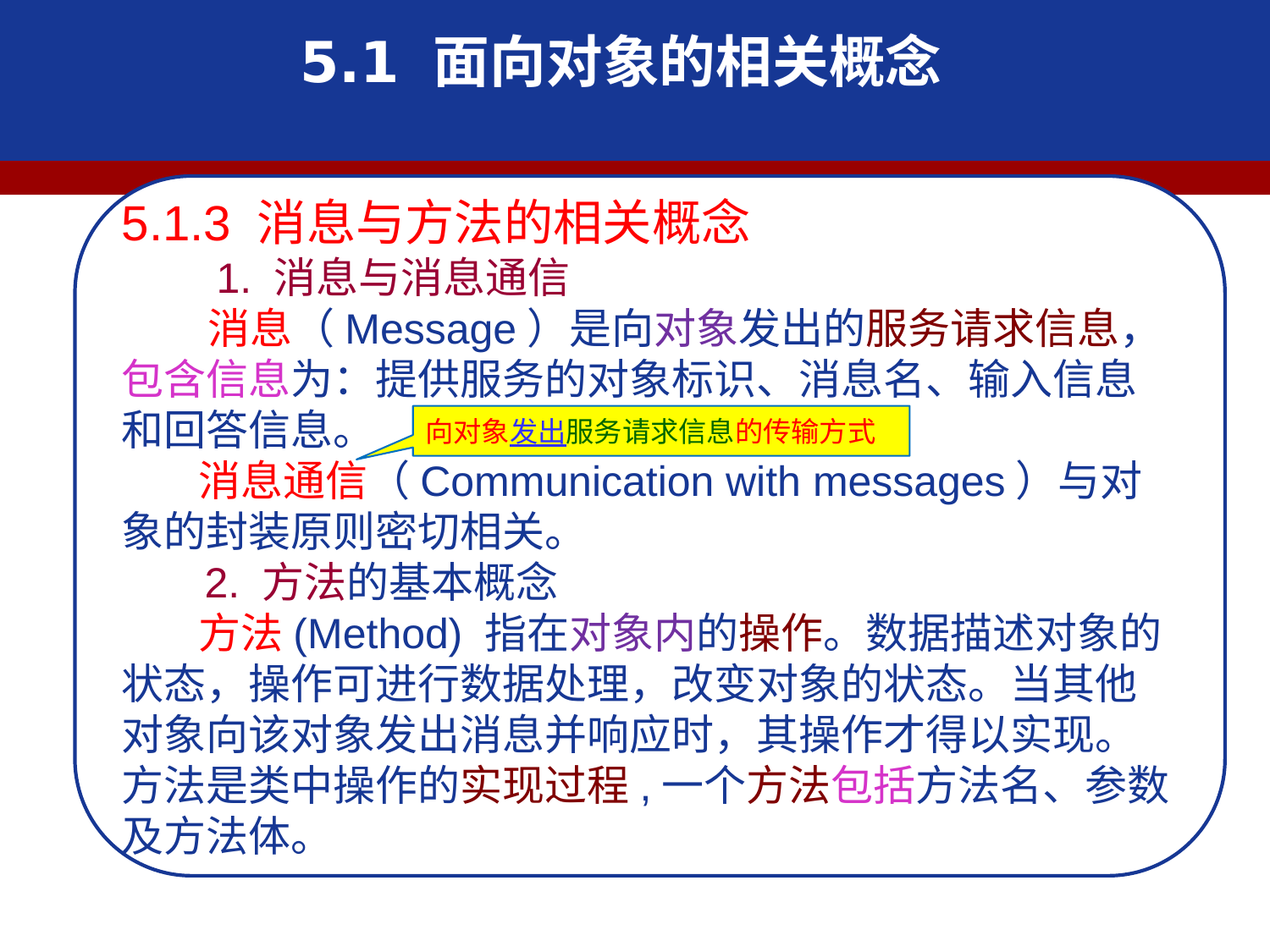

5.1 面向对象的相关概念

5.1.3 消息与方法的相关概念
        1. 消息与消息通信
        消息（Message）是向对象发出的服务请求信息，包含信息为：提供服务的对象标识、消息名、输入信息和回答信息。
       消息通信（Communication with messages）与对象的封装原则密切相关。
       2. 方法的基本概念
       方法(Method) 指在对象内的操作。数据描述对象的状态，操作可进行数据处理，改变对象的状态。当其他对象向该对象发出消息并响应时，其操作才得以实现。方法是类中操作的实现过程,一个方法包括方法名、参数及方法体。
向对象发出服务请求信息的传输方式